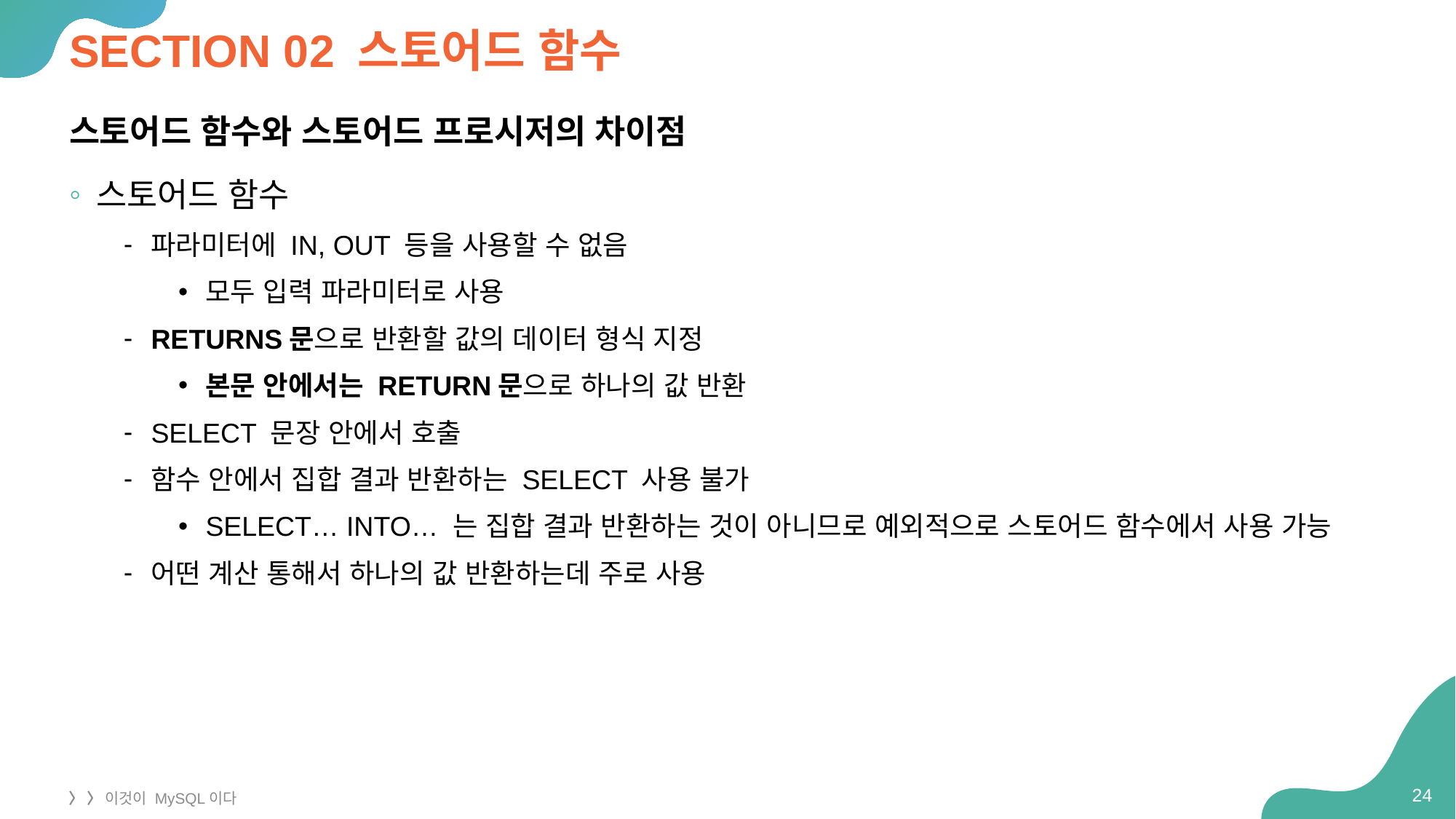

# SECTION 02 스토어드 함수
스토어드 함수와 스토어드 프로시저의 차이점
스토어드 함수
파라미터에 IN, OUT 등을 사용할 수 없음
모두 입력 파라미터로 사용
RETURNS문으로 반환할 값의 데이터 형식 지정
본문 안에서는 RETURN문으로 하나의 값 반환
SELECT 문장 안에서 호출
함수 안에서 집합 결과 반환하는 SELECT 사용 불가
SELECT… INTO… 는 집합 결과 반환하는 것이 아니므로 예외적으로 스토어드 함수에서 사용 가능
어떤 계산 통해서 하나의 값 반환하는데 주로 사용

24
〉 〉 이것이 MySQL이다